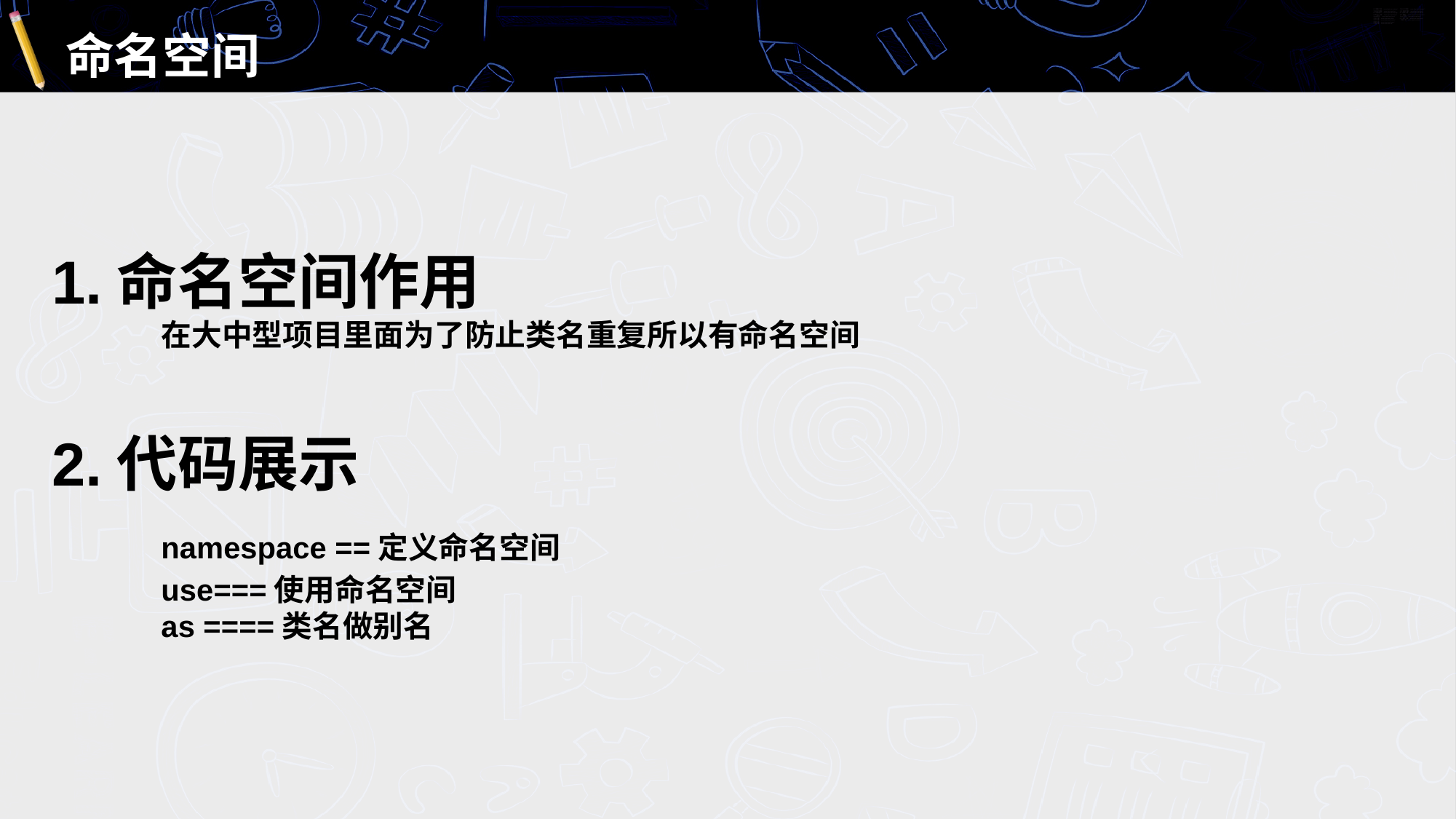

# 命名空间

1.命名空间作用
	在大中型项目里面为了防止类名重复所以有命名空间

2.代码展示
	namespace ==定义命名空间
	use===使用命名空间
	as ====类名做别名